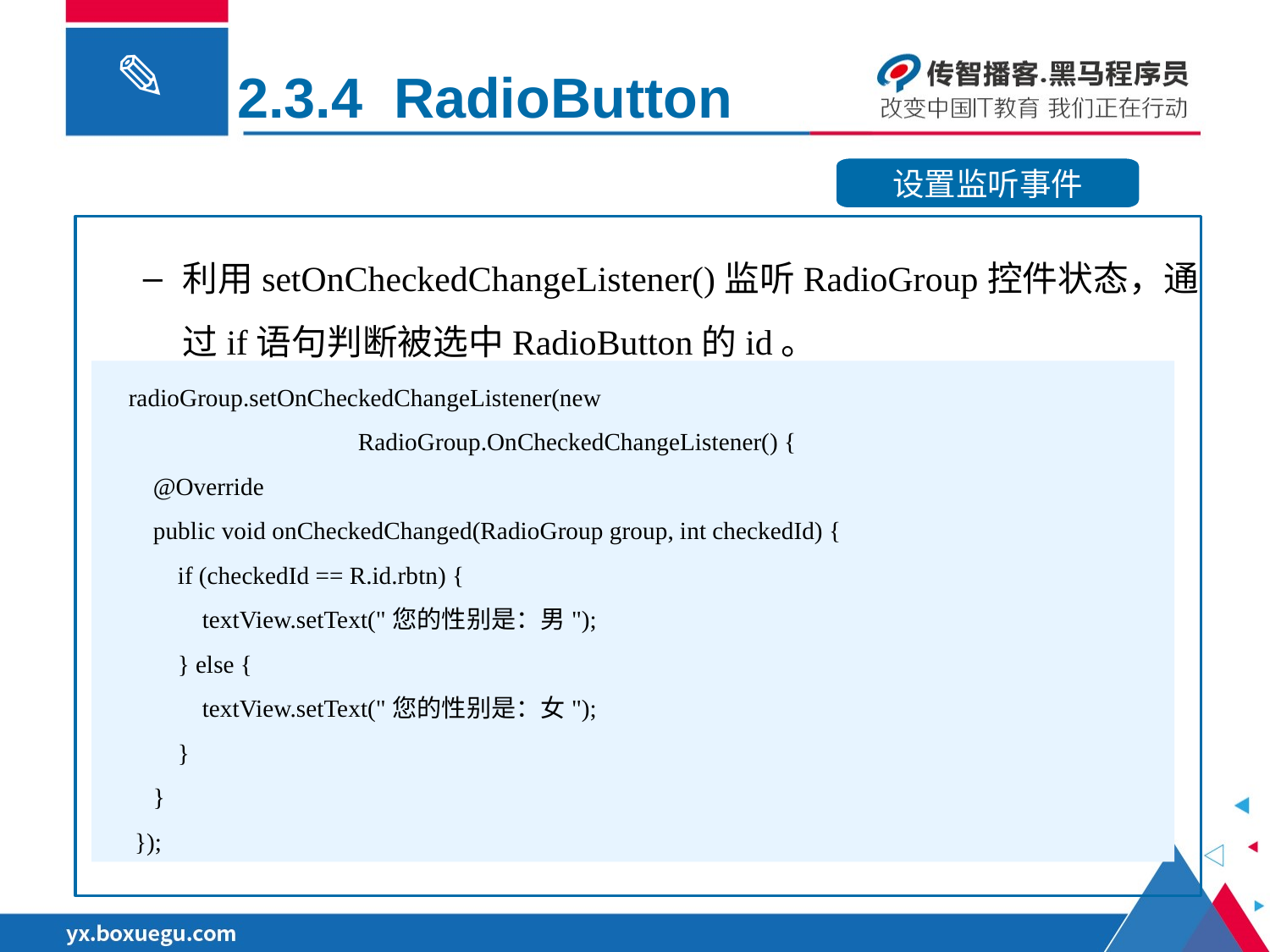

2.3.4  RadioButton

设置监听事件

利用setOnCheckedChangeListener()监听RadioGroup控件状态，通过if语句判断被选中RadioButton的id。
    radioGroup.setOnCheckedChangeListener(new                                 	     				RadioGroup.OnCheckedChangeListener() {
        @Override
        public void onCheckedChanged(RadioGroup group, int checkedId) {
            if (checkedId == R.id.rbtn) {
                textView.setText("您的性别是：男");
            } else {
                textView.setText("您的性别是：女");
            }
        }
     });